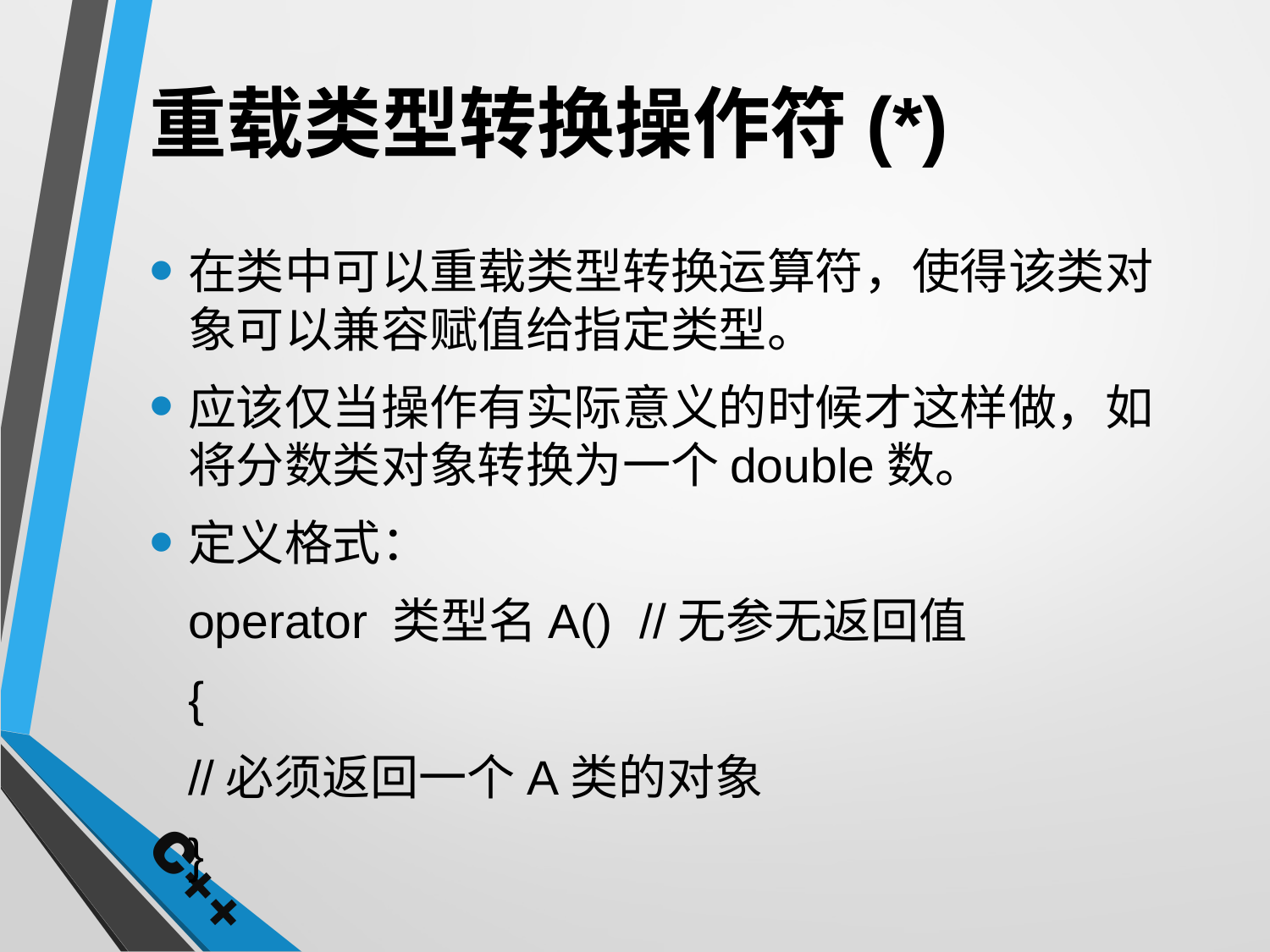

# 重载类型转换操作符(*)
在类中可以重载类型转换运算符，使得该类对象可以兼容赋值给指定类型。
应该仅当操作有实际意义的时候才这样做，如将分数类对象转换为一个double数。
定义格式：
	operator 类型名A()  //无参无返回值
	{
			//必须返回一个A类的对象
	}